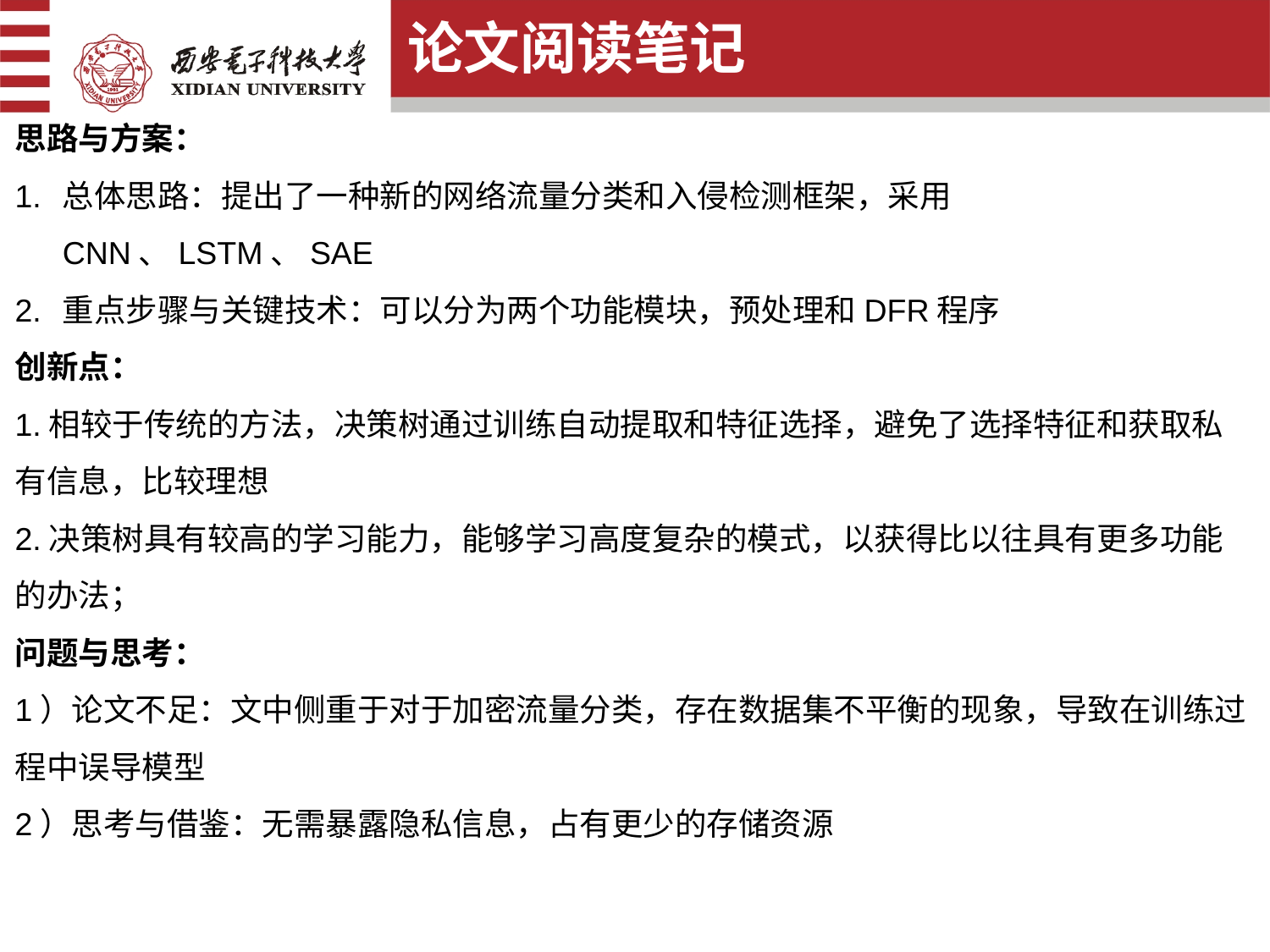

论文阅读笔记
思路与方案：
总体思路：提出了一种新的网络流量分类和入侵检测框架，采用CNN、LSTM、SAE
重点步骤与关键技术：可以分为两个功能模块，预处理和DFR程序
创新点：
1.相较于传统的方法，决策树通过训练自动提取和特征选择，避免了选择特征和获取私有信息，比较理想
2.决策树具有较高的学习能力，能够学习高度复杂的模式，以获得比以往具有更多功能的办法；
问题与思考：
1）论文不足：文中侧重于对于加密流量分类，存在数据集不平衡的现象，导致在训练过程中误导模型
2）思考与借鉴：无需暴露隐私信息，占有更少的存储资源